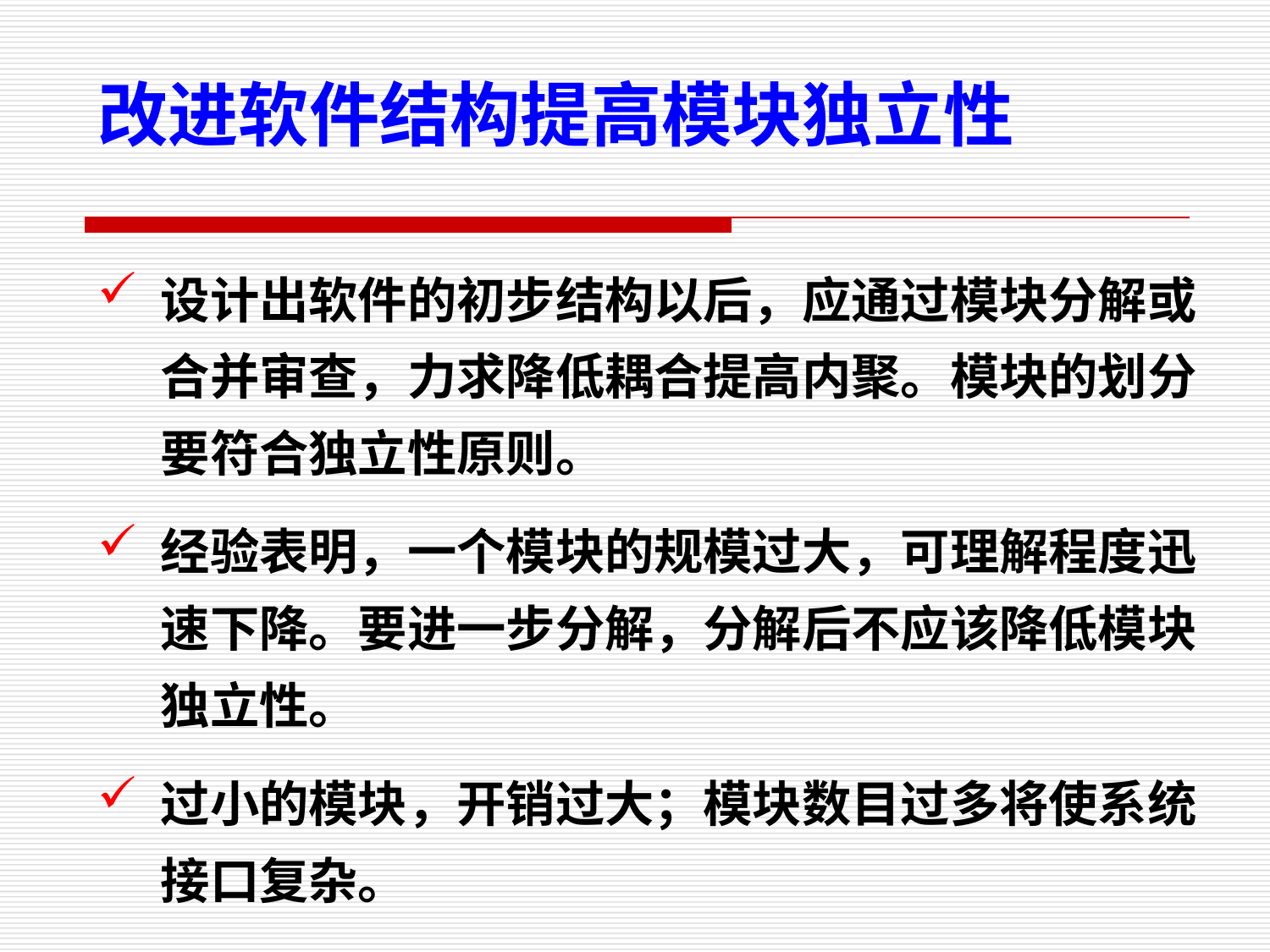

改进软件结构提高模块独立性
设计出软件的初步结构以后，应通过模块分解或合并审查，力求降低耦合提高内聚。模块的划分要符合独立性原则。
经验表明，一个模块的规模过大，可理解程度迅速下降。要进一步分解，分解后不应该降低模块独立性。
过小的模块，开销过大；模块数目过多将使系统接口复杂。